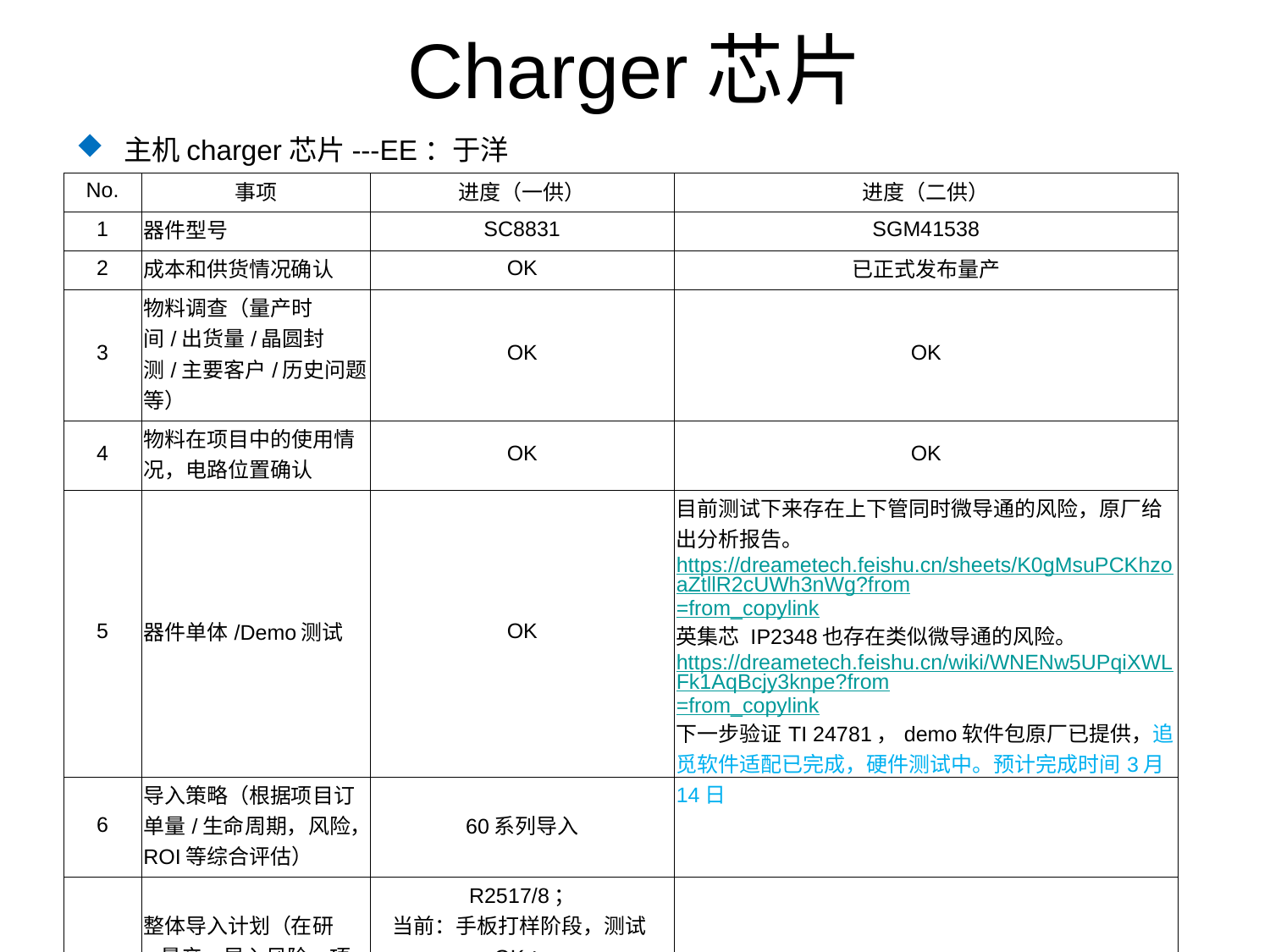

# Charger芯片
主机charger芯片---EE：于洋
| No. | 事项 | 进度（一供） | 进度（二供） |
| --- | --- | --- | --- |
| 1 | 器件型号 | SC8831 | SGM41538 |
| 2 | 成本和供货情况确认 | OK | 已正式发布量产 |
| 3 | 物料调查（量产时间/出货量/晶圆封测/主要客户/历史问题等） | OK | OK |
| 4 | 物料在项目中的使用情况，电路位置确认 | OK | OK |
| 5 | 器件单体/Demo测试 | OK | 目前测试下来存在上下管同时微导通的风险，原厂给出分析报告。 https://dreametech.feishu.cn/sheets/K0gMsuPCKhzoaZtllR2cUWh3nWg?from=from\_copylink 英集芯 IP2348也存在类似微导通的风险。 https://dreametech.feishu.cn/wiki/WNENw5UPqiXWLFk1AqBcjy3knpe?from=from\_copylink 下一步验证TI 24781，demo软件包原厂已提供，追觅软件适配已完成，硬件测试中。预计完成时间3月14日 |
| 6 | 导入策略（根据项目订单量/生命周期，风险，ROI等综合评估） | 60系列导入 |  |
| 7 | 整体导入计划（在研+量产，导入风险，项目进展，验证计划匹配度等） | R2517/8； 当前：手板打样阶段，测试OK； T0：12.20； EVT：1.10 DVT：1.21 |  |